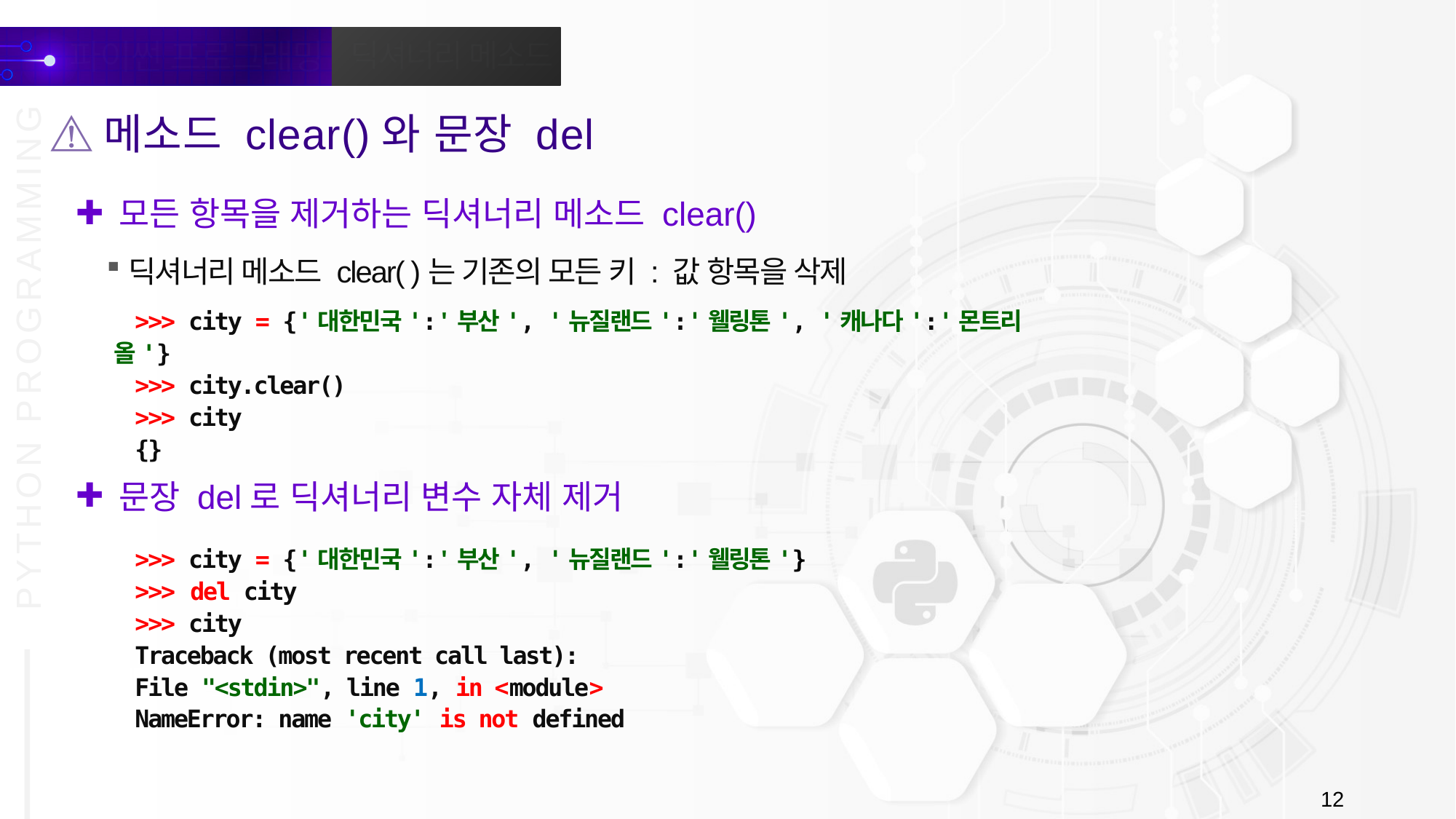

메소드 clear()와 문장 del
모든 항목을 제거하는 딕셔너리 메소드 clear()
딕셔너리 메소드 clear( )는 기존의 모든 키 : 값 항목을 삭제
>>> city = {'대한민국':'부산', '뉴질랜드':'웰링톤', '캐나다':'몬트리올'}
>>> city.clear()
>>> city
{}
문장 del로 딕셔너리 변수 자체 제거
>>> city = {'대한민국':'부산', '뉴질랜드':'웰링톤'}
>>> del city
>>> city
Traceback (most recent call last):
File "<stdin>", line 1, in <module>
NameError: name 'city' is not defined

12